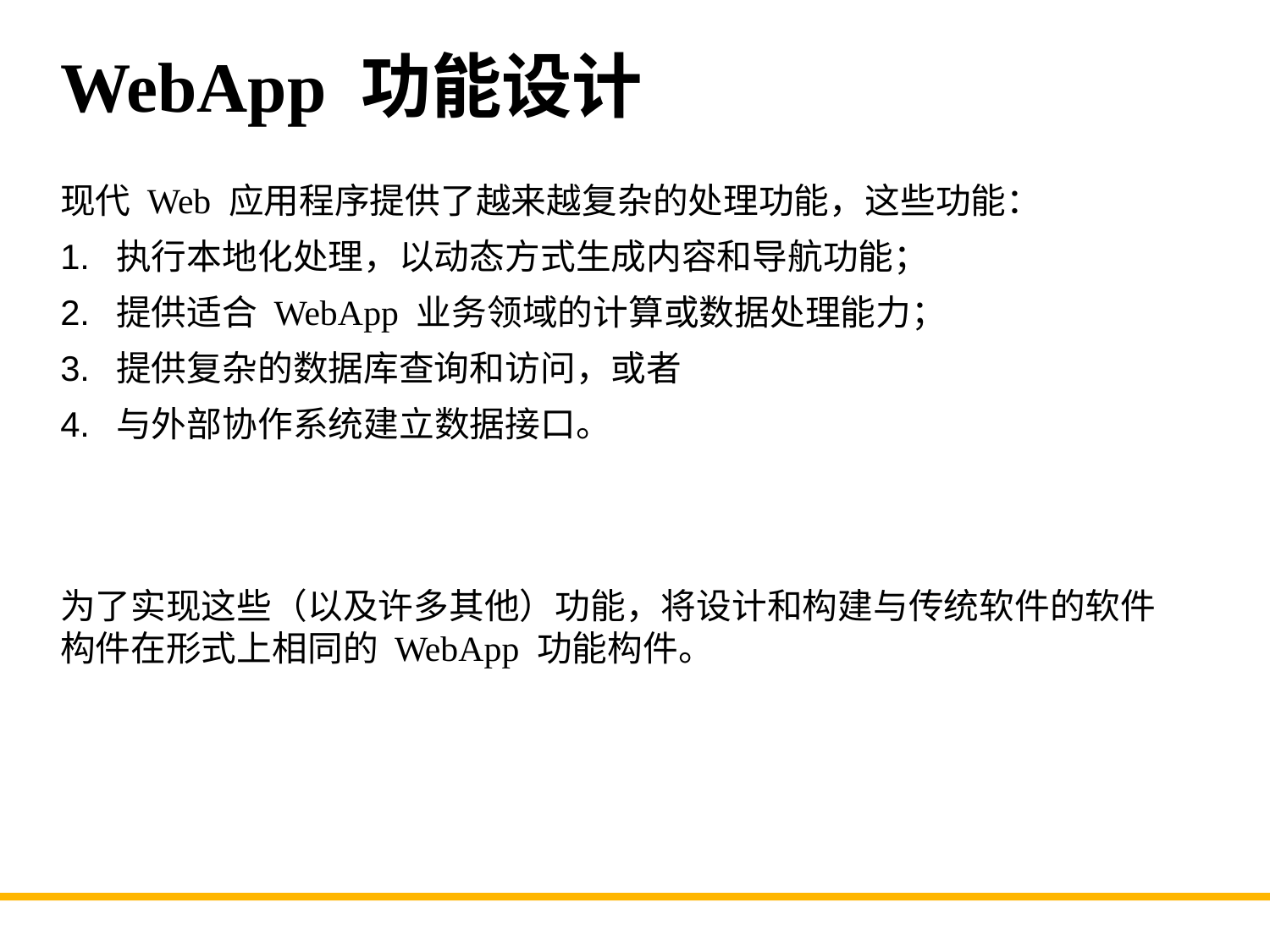

# WebApp 功能设计
现代 Web 应用程序提供了越来越复杂的处理功能，这些功能：
执行本地化处理，以动态方式生成内容和导航功能；
提供适合 WebApp 业务领域的计算或数据处理能力；
提供复杂的数据库查询和访问，或者
与外部协作系统建立数据接口。
为了实现这些（以及许多其他）功能，将设计和构建与传统软件的软件构件在形式上相同的 WebApp 功能构件。